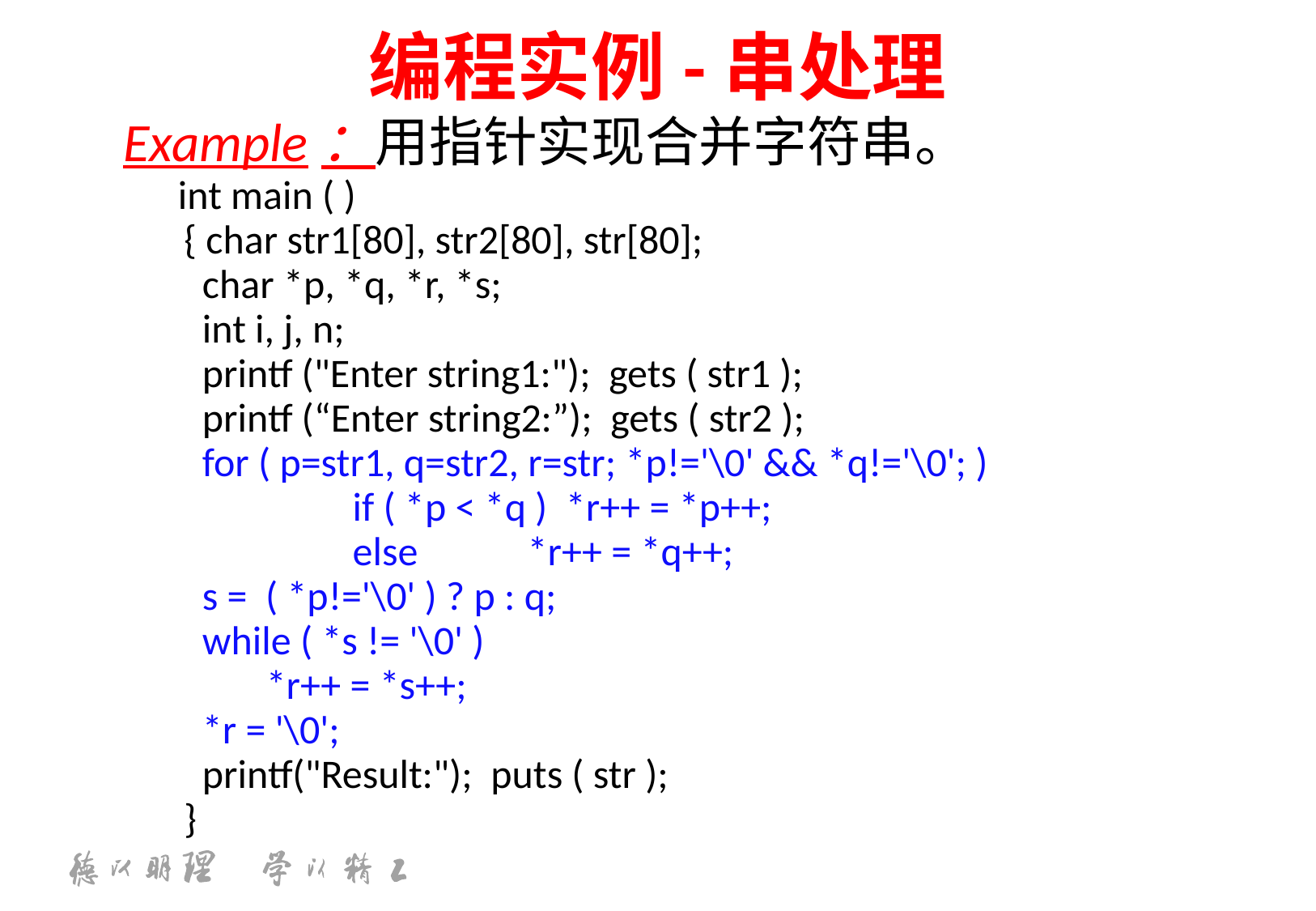

# 编程实例-串处理
Example：用指针实现合并字符串。
	 int main ( )
{ char str1[80], str2[80], str[80];
  char *p, *q, *r, *s;
  int i, j, n;
  printf ("Enter string1:");  gets ( str1 );
  printf (“Enter string2:”);  gets ( str2 );
  for ( p=str1, q=str2, r=str; *p!='\0' && *q!='\0'; )
  	  	 if ( *p < *q )  *r++ = *p++;
 		 else            *r++ = *q++;
  s =  ( *p!='\0' ) ? p : q;
  while ( *s != '\0' )
         *r++ = *s++;
  *r = '\0';
  printf("Result:");  puts ( str );
}
111